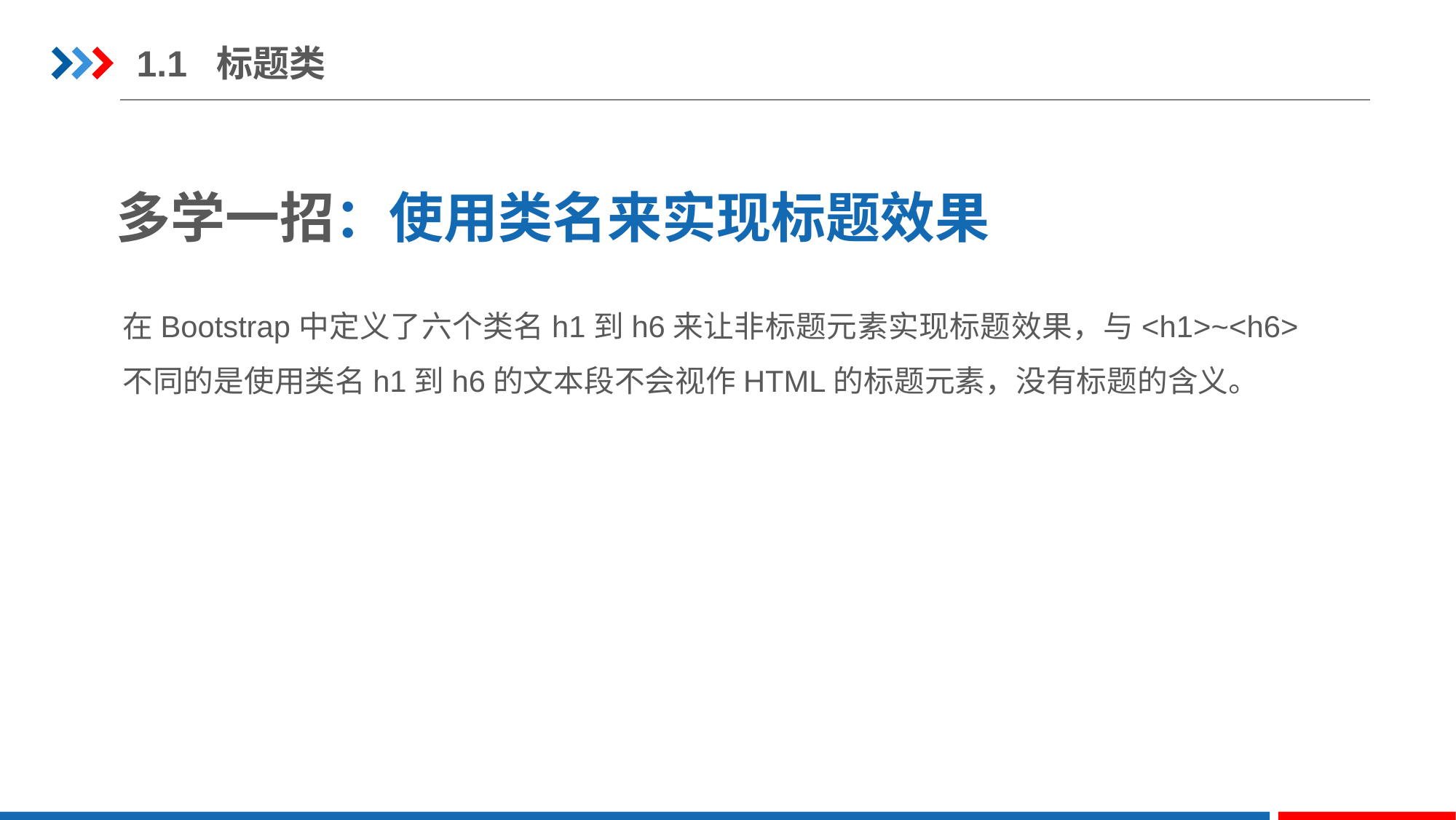

1.1  标题类
多学一招：使用类名来实现标题效果
在Bootstrap中定义了六个类名h1到h6来让非标题元素实现标题效果，与<h1>~<h6>不同的是使用类名h1到h6的文本段不会视作HTML的标题元素，没有标题的含义。